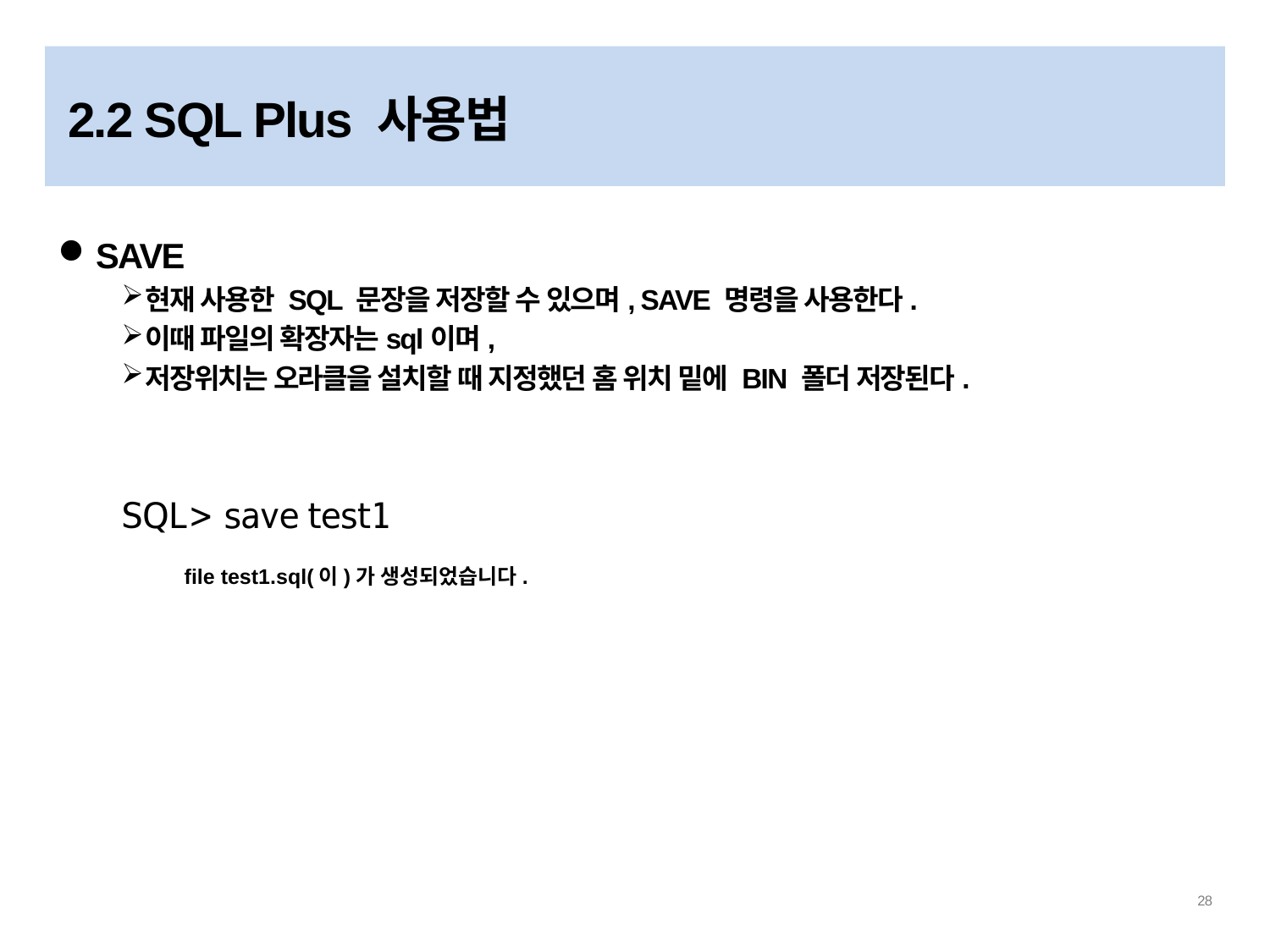

# 2.2 SQL Plus 사용법
SAVE
현재 사용한 SQL 문장을 저장할 수 있으며, SAVE 명령을 사용한다.
이때 파일의 확장자는sql이며,
저장위치는 오라클을 설치할 때 지정했던 홈 위치 밑에 BIN 폴더 저장된다.

       SQL> save test1

file test1.sql(이)가 생성되었습니다.